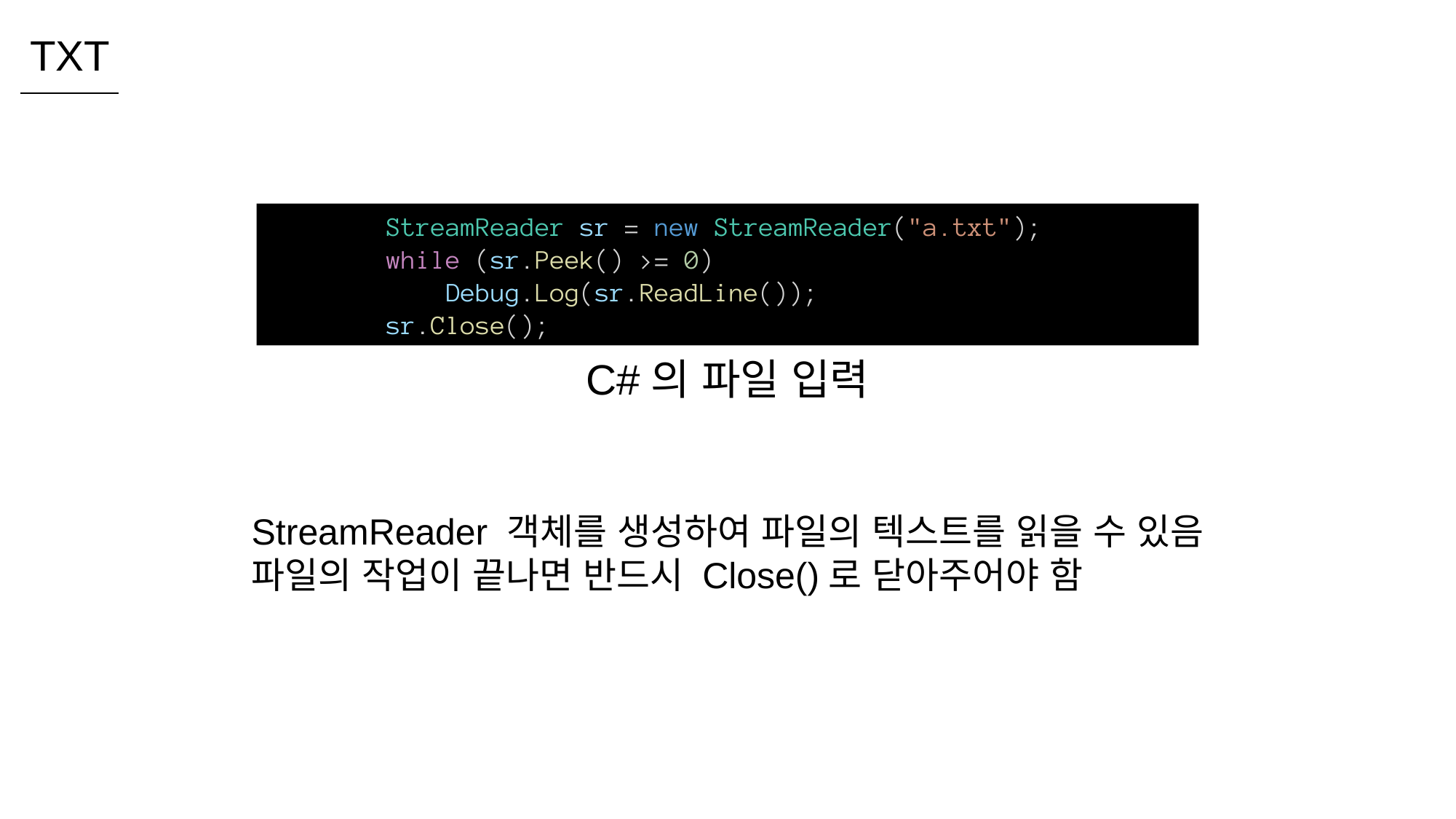

TXT
        StreamReader sr = new StreamReader("a.txt");
        while (sr.Peek() >= 0)
            Debug.Log(sr.ReadLine());
        sr.Close();
C#의 파일 입력
StreamReader 객체를 생성하여 파일의 텍스트를 읽을 수 있음
파일의 작업이 끝나면 반드시 Close()로 닫아주어야 함